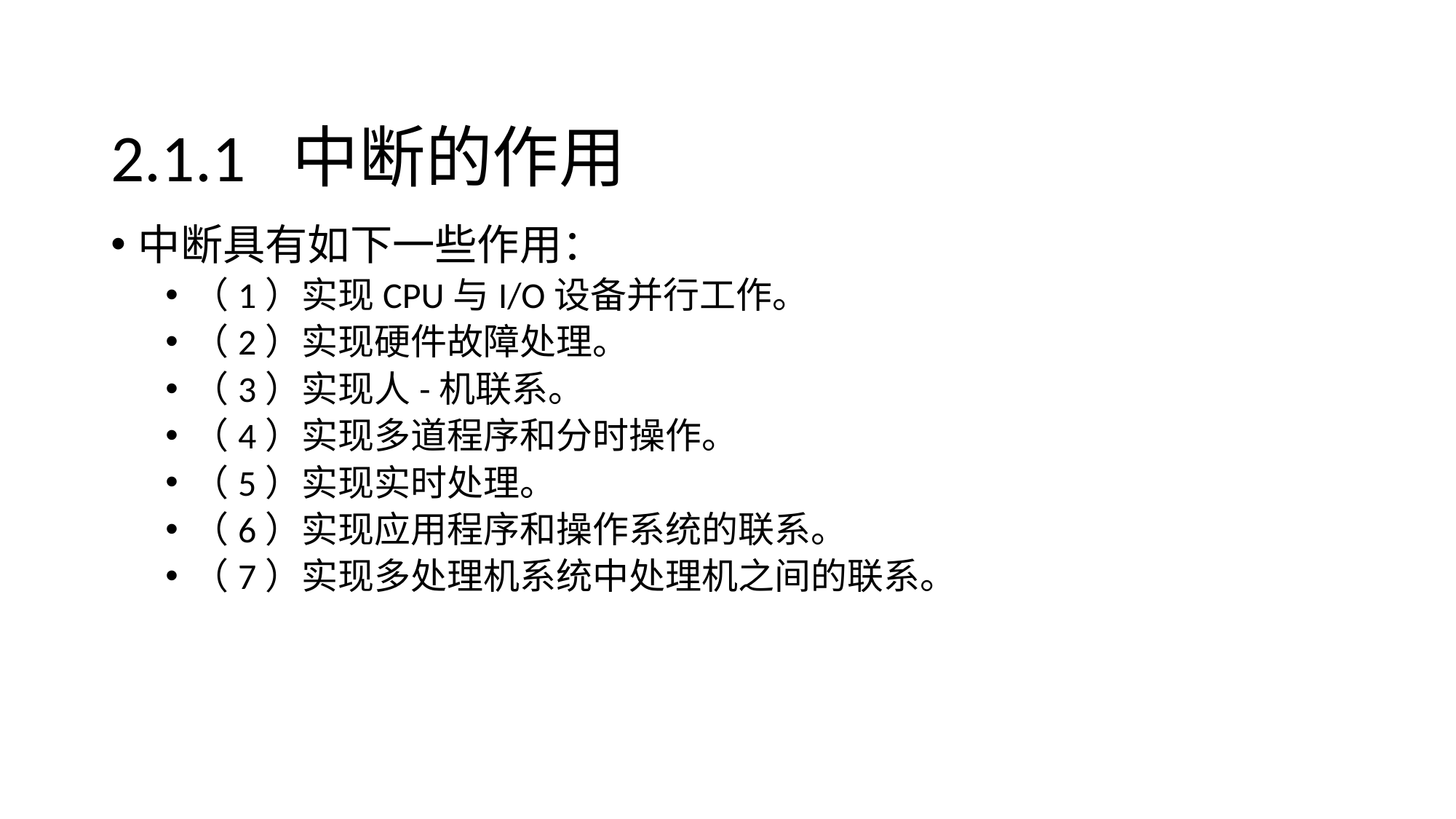

# 2.1.1  中断的作用
中断具有如下一些作用：
（1）实现CPU与I/O设备并行工作。
（2）实现硬件故障处理。
（3）实现人-机联系。
（4）实现多道程序和分时操作。
（5）实现实时处理。
（6）实现应用程序和操作系统的联系。
（7）实现多处理机系统中处理机之间的联系。
6